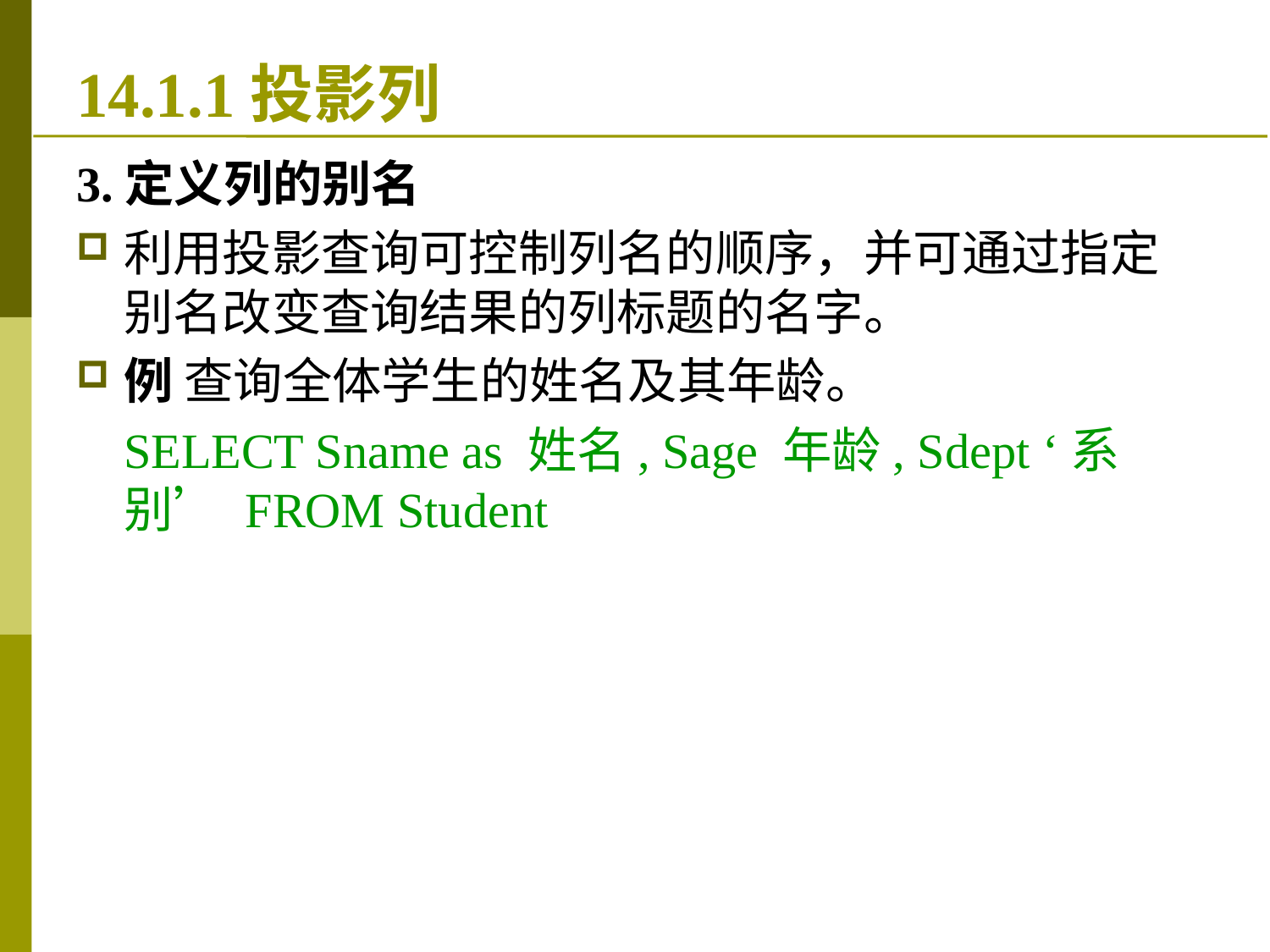

# 14.1.1投影列
3.定义列的别名
利用投影查询可控制列名的顺序，并可通过指定别名改变查询结果的列标题的名字。
例 查询全体学生的姓名及其年龄。
	SELECT Sname as 姓名, Sage 年龄, Sdept ‘系别’ FROM Student